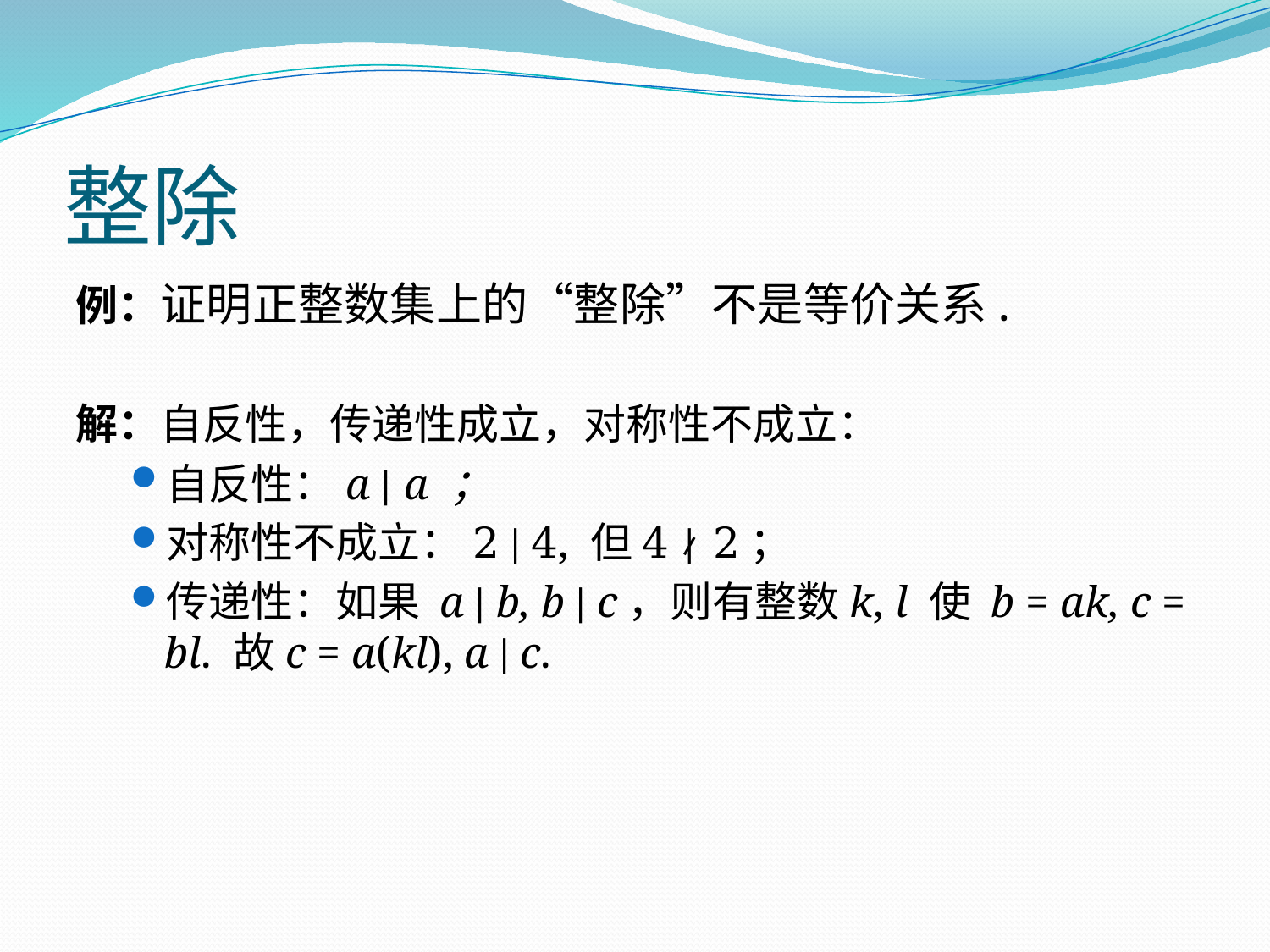

# 整除
例：证明正整数集上的“整除”不是等价关系.

解：自反性，传递性成立，对称性不成立：
自反性：a ∣ a ；
对称性不成立：2 ∣ 4, 但4 ∤ 2；
传递性：如果 a ∣ b, b ∣ c，则有整数k, l 使 b = ak, c = bl. 故c = a(kl), a ∣ c.